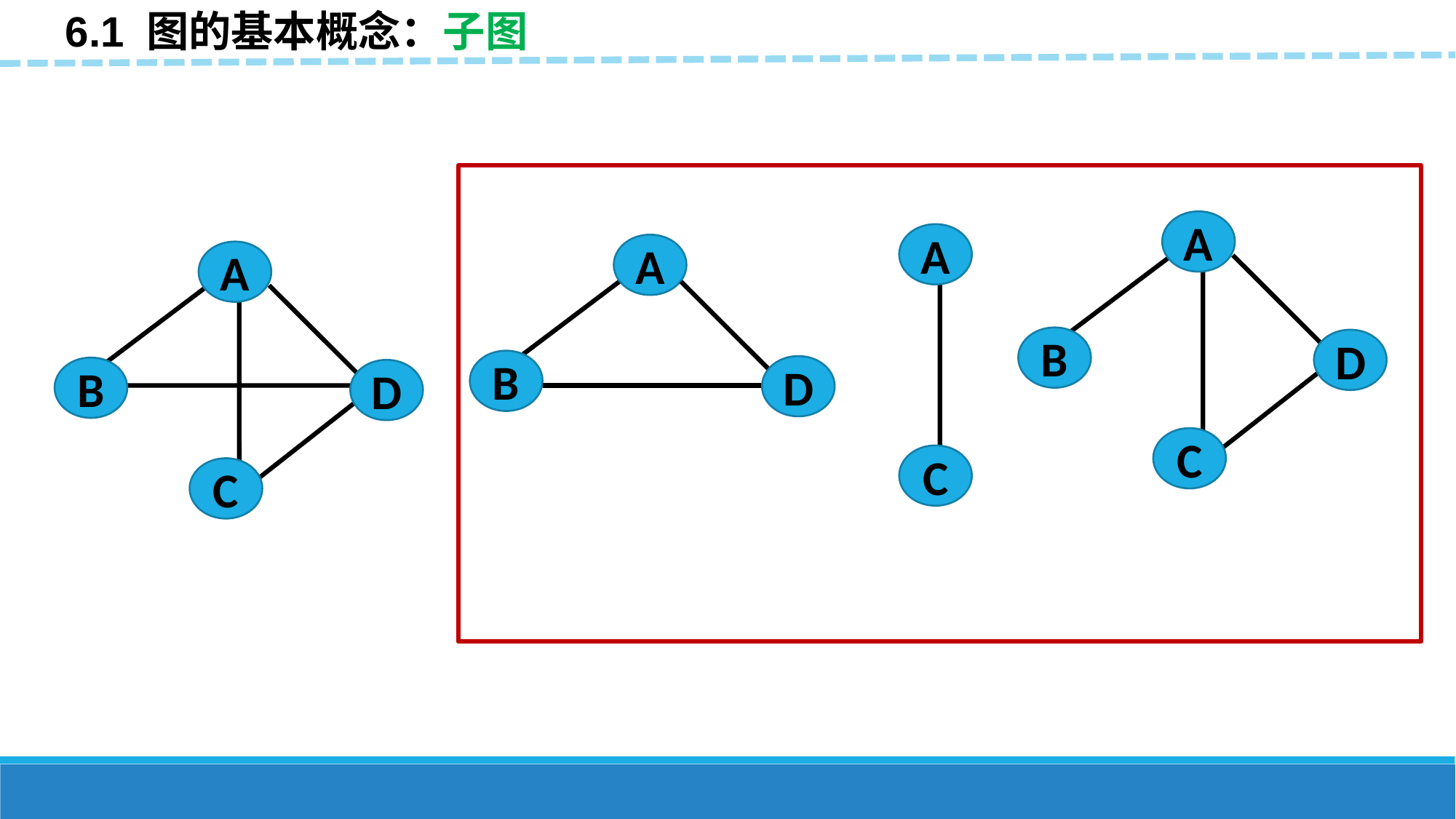

6.1 图的基本概念：子图

A
A
A
A

B
D
B
D
B
D

C
C
C